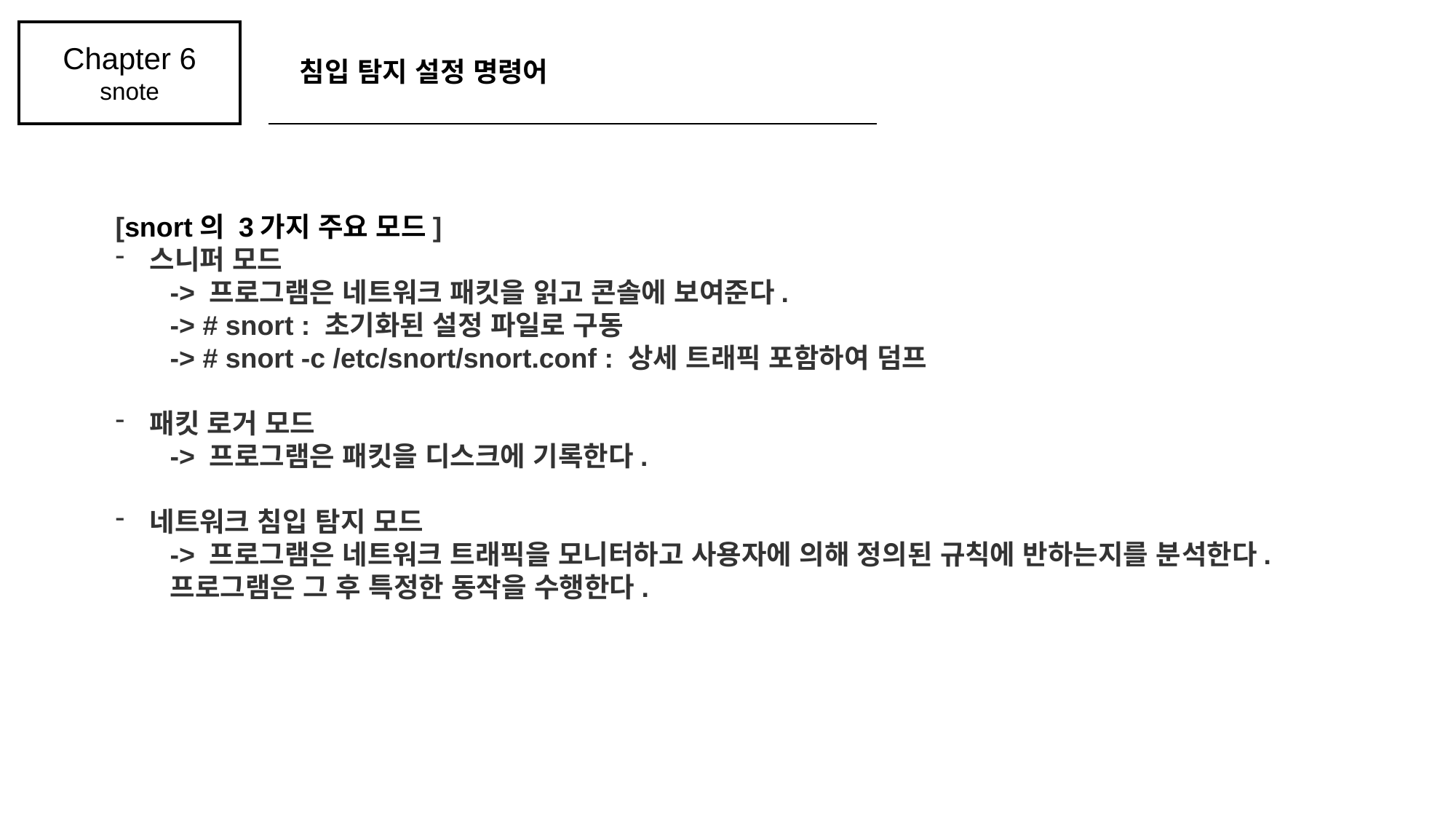

Chapter 6
snote
침입 탐지 설정 명령어
[snort의 3가지 주요 모드]
스니퍼 모드
-> 프로그램은 네트워크 패킷을 읽고 콘솔에 보여준다.
-> # snort : 초기화된 설정 파일로 구동
-> # snort -c /etc/snort/snort.conf : 상세 트래픽 포함하여 덤프

패킷 로거 모드
-> 프로그램은 패킷을 디스크에 기록한다.

네트워크 침입 탐지 모드
-> 프로그램은 네트워크 트래픽을 모니터하고 사용자에 의해 정의된 규칙에 반하는지를 분석한다. 프로그램은 그 후 특정한 동작을 수행한다.